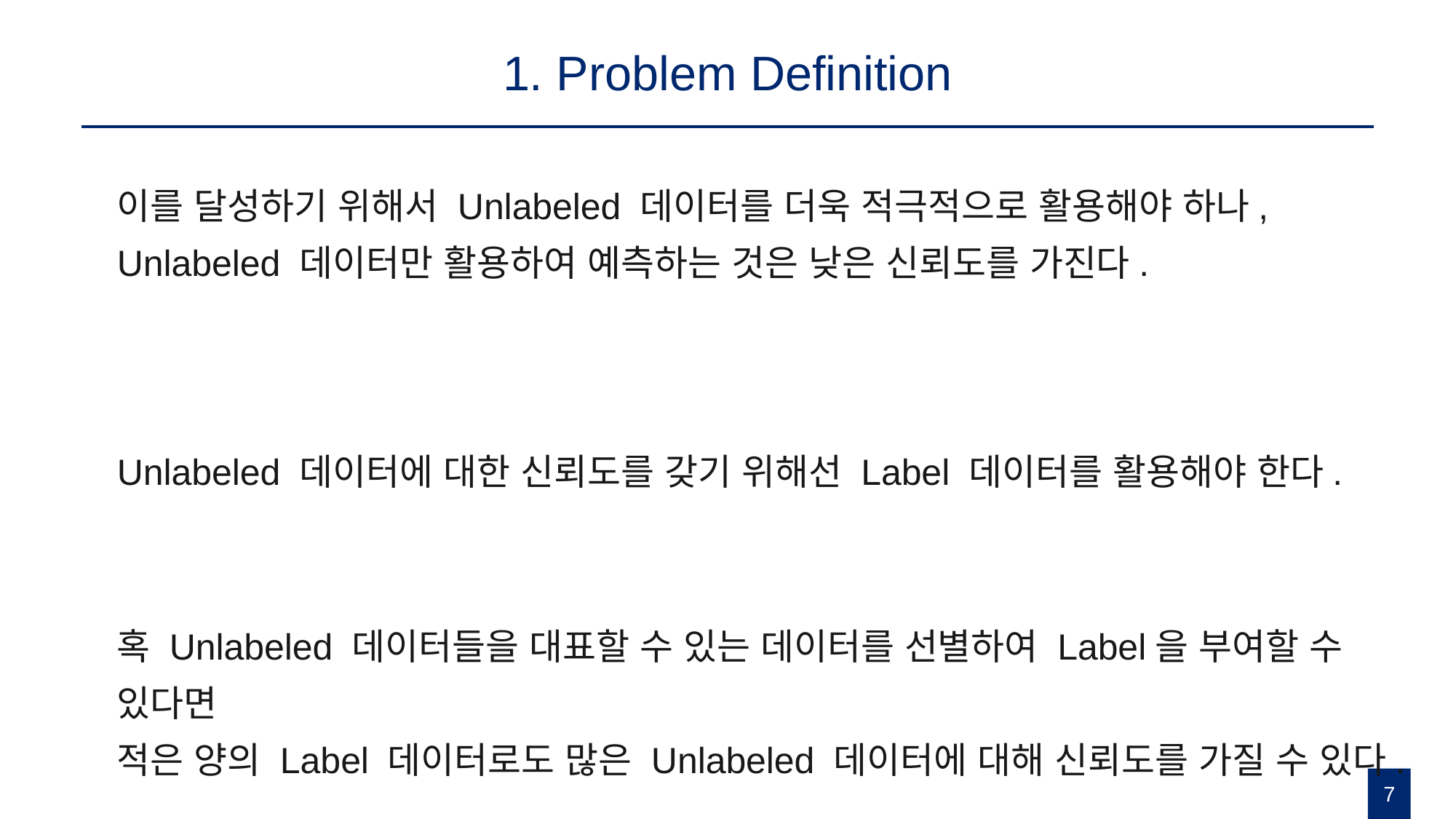

# 1. Problem Definition
이를 달성하기 위해서 Unlabeled 데이터를 더욱 적극적으로 활용해야 하나, Unlabeled 데이터만 활용하여 예측하는 것은 낮은 신뢰도를 가진다.
Unlabeled 데이터에 대한 신뢰도를 갖기 위해선 Label 데이터를 활용해야 한다.
혹 Unlabeled 데이터들을 대표할 수 있는 데이터를 선별하여 Label을 부여할 수 있다면
적은 양의 Label 데이터로도 많은 Unlabeled 데이터에 대해 신뢰도를 가질 수 있다.